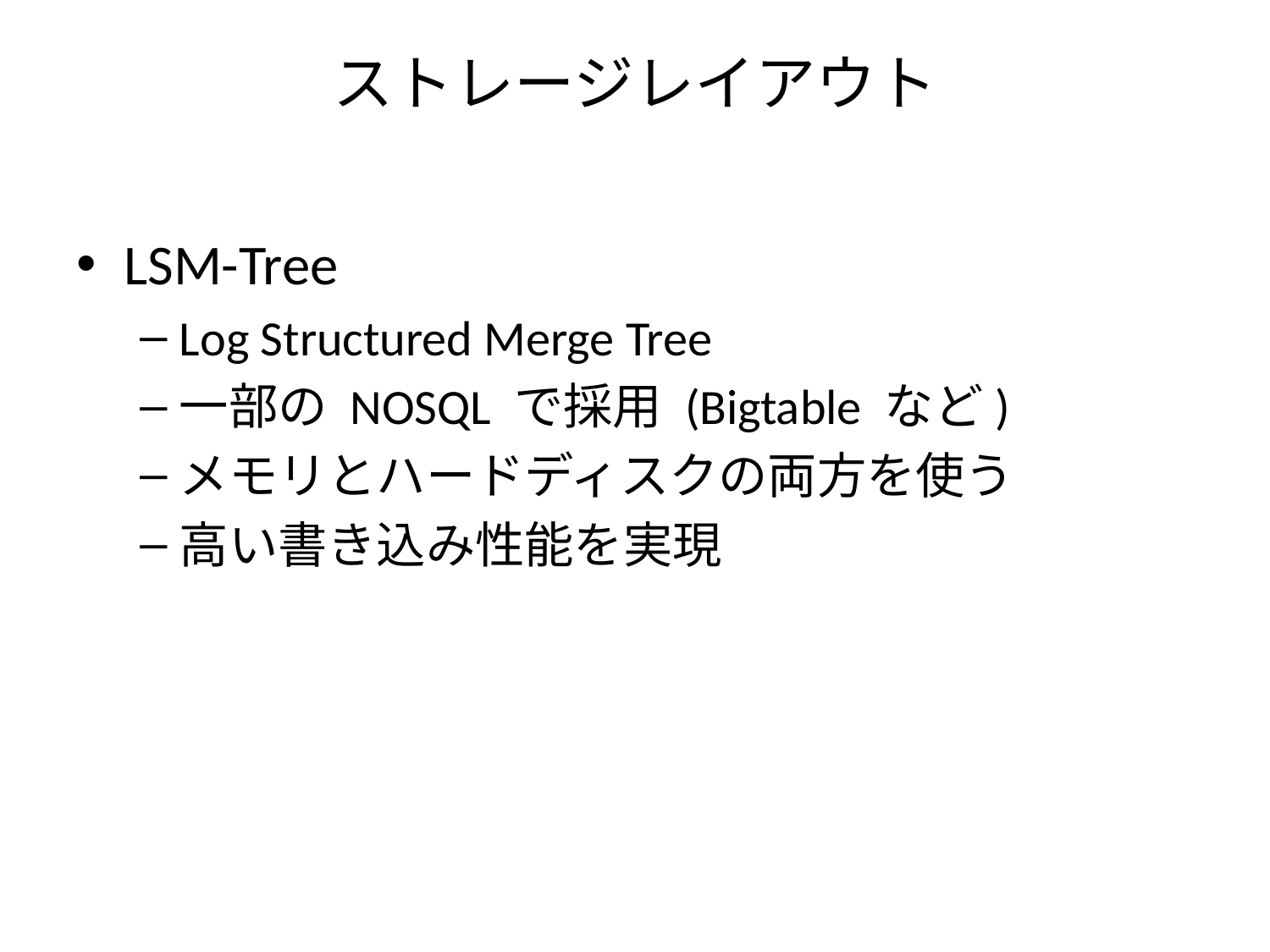

# ストレージレイアウト
LSM-Tree
Log Structured Merge Tree
一部の NOSQL で採用 (Bigtable など)
メモリとハードディスクの両方を使う
高い書き込み性能を実現